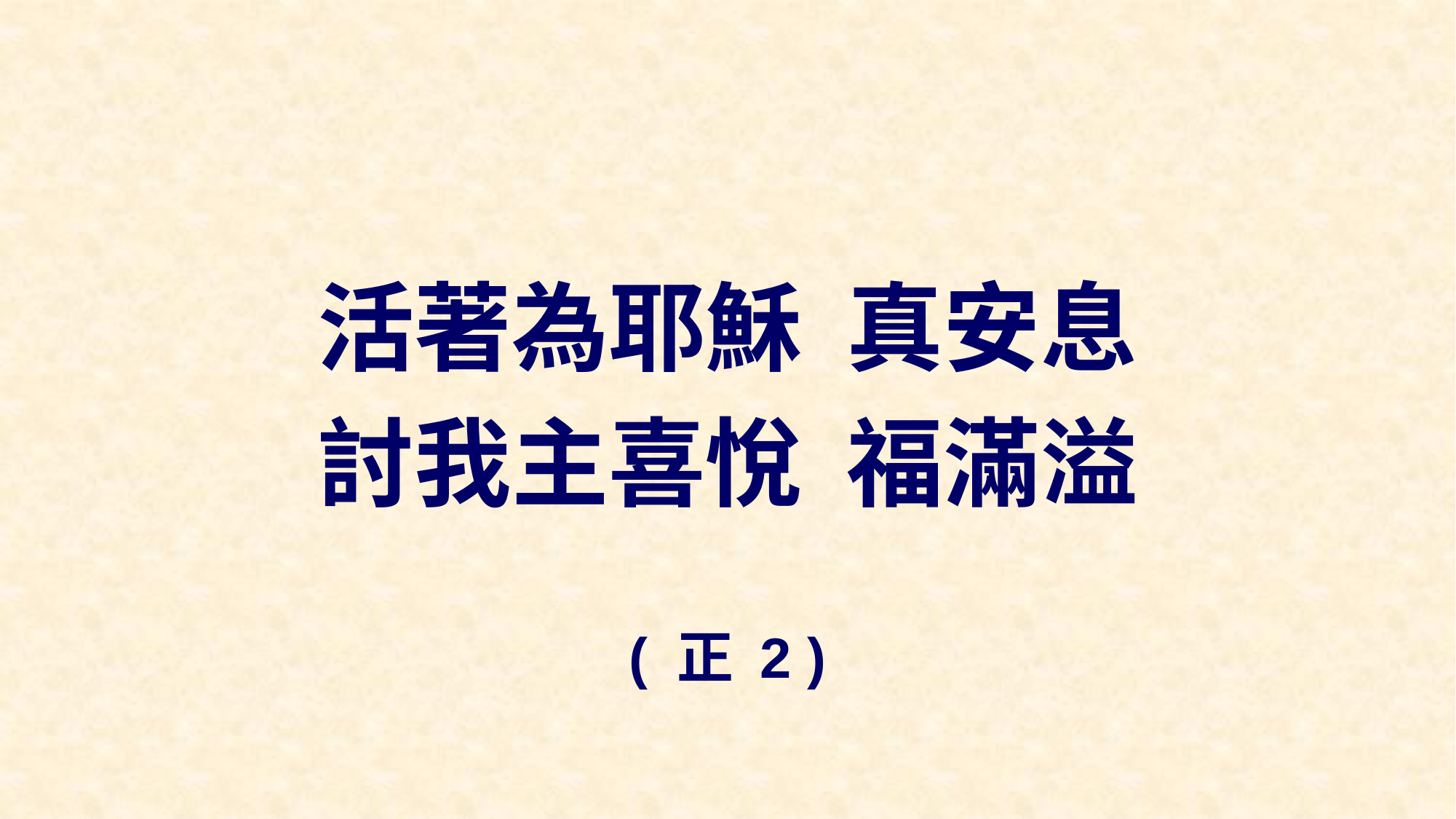

活著為耶穌  真安息
討我主喜悅  福滿溢
( 正 2 )